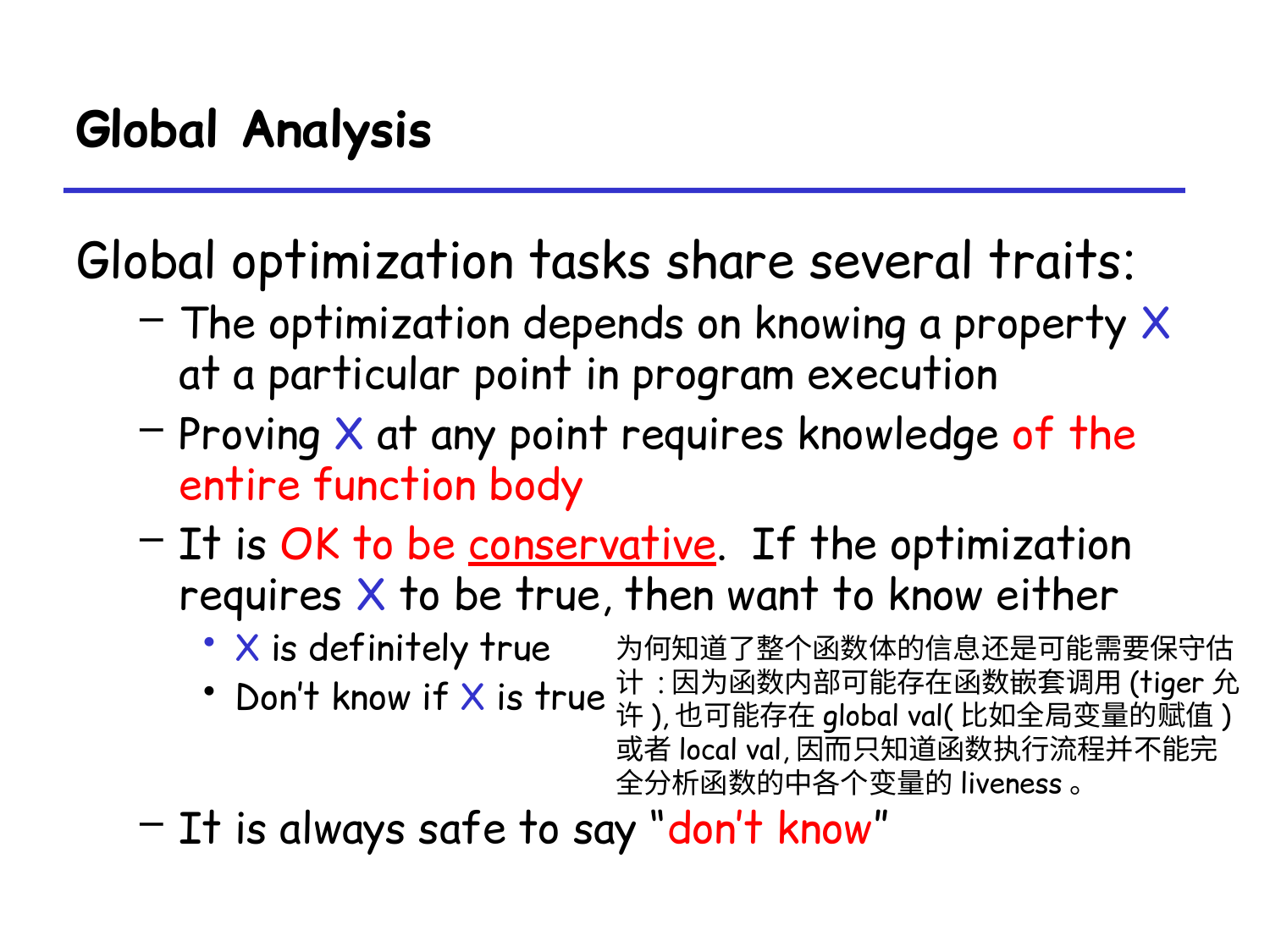

# Global Analysis
Global optimization tasks share several traits:
The optimization depends on knowing a property X at a particular point in program execution
Proving X at any point requires knowledge of the entire function body
It is OK to be conservative.  If the optimization requires X to be true, then want to know either
X is definitely true
Don’t know if X is true

It is always safe to say “don’t know”
为何知道了整个函数体的信息还是可能需要保守估计 :因为函数内部可能存在函数嵌套调用(tiger允许),也可能存在global val(比如全局变量的赋值)或者local val,因而只知道函数执行流程并不能完全分析函数的中各个变量的liveness。

14